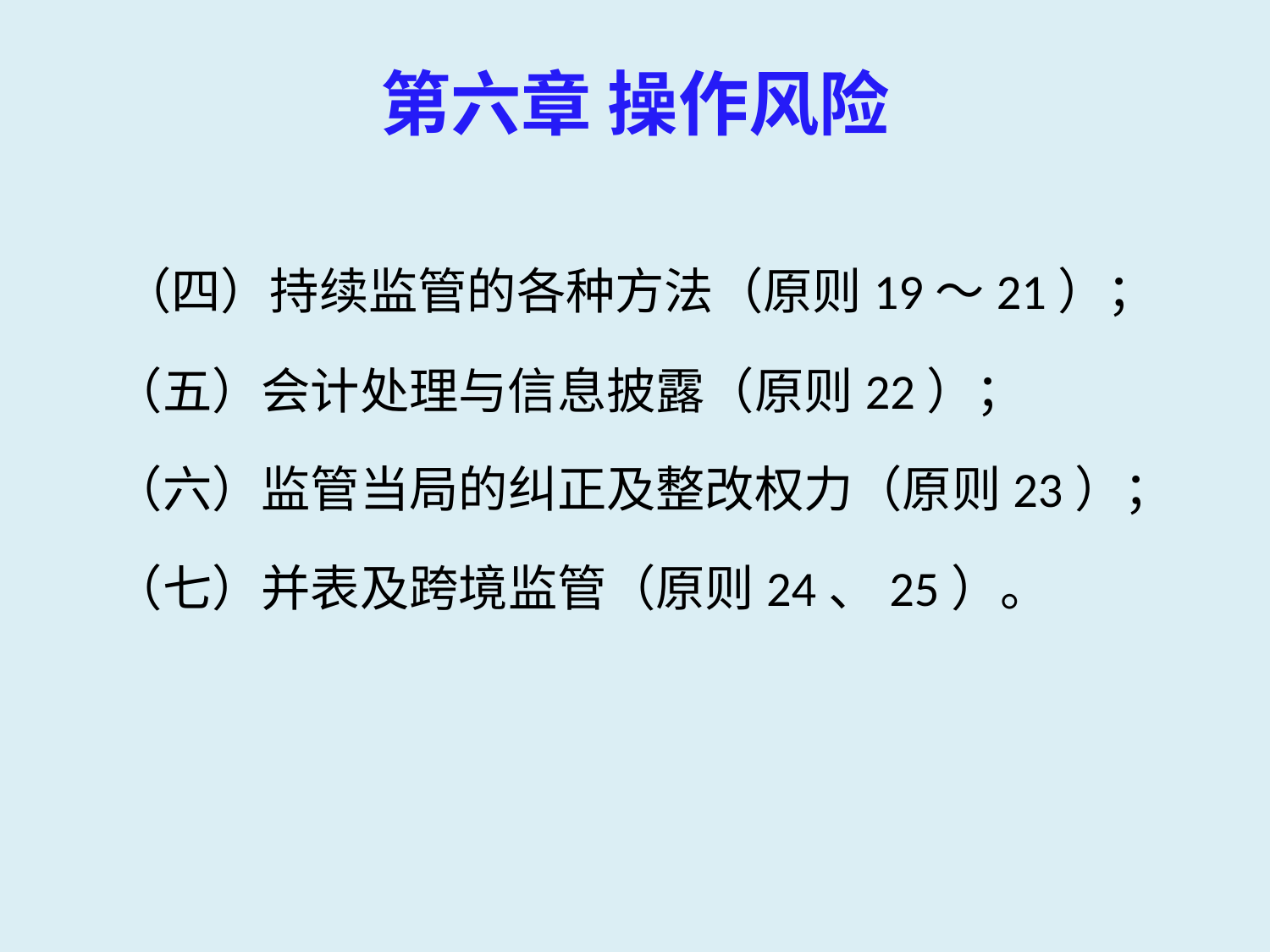

# 第六章 操作风险
    （四）持续监管的各种方法（原则19～21）；
    （五）会计处理与信息披露（原则22）；
    （六）监管当局的纠正及整改权力（原则23）；
    （七）并表及跨境监管（原则24、25）。

10